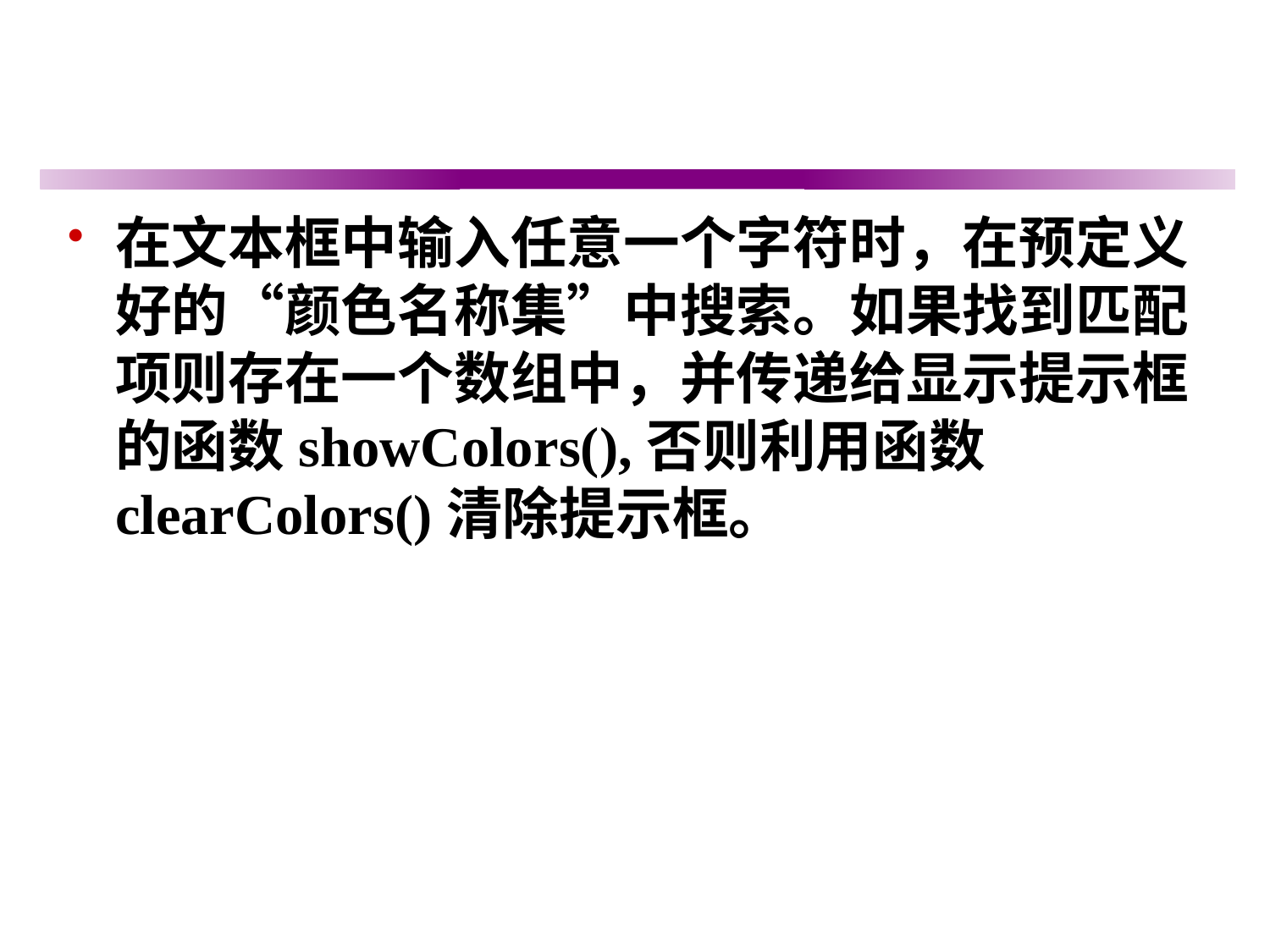

#
在文本框中输入任意一个字符时，在预定义好的“颜色名称集”中搜索。如果找到匹配项则存在一个数组中，并传递给显示提示框的函数showColors(),否则利用函数clearColors()清除提示框。